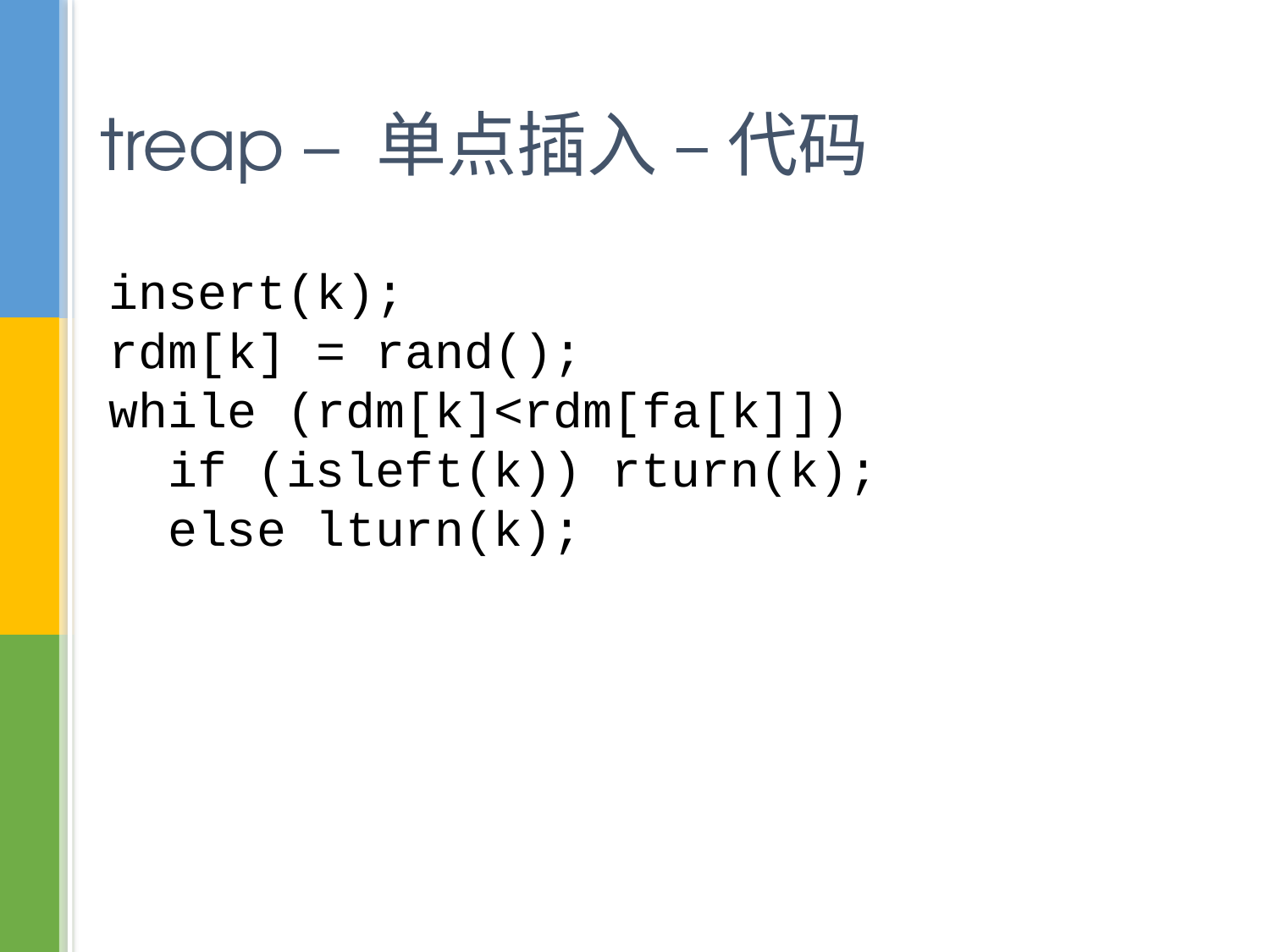

# treap – 单点插入 – 代码
insert(k);
rdm[k] = rand();
while (rdm[k]<rdm[fa[k]])
  if (isleft(k)) rturn(k);
  else lturn(k);